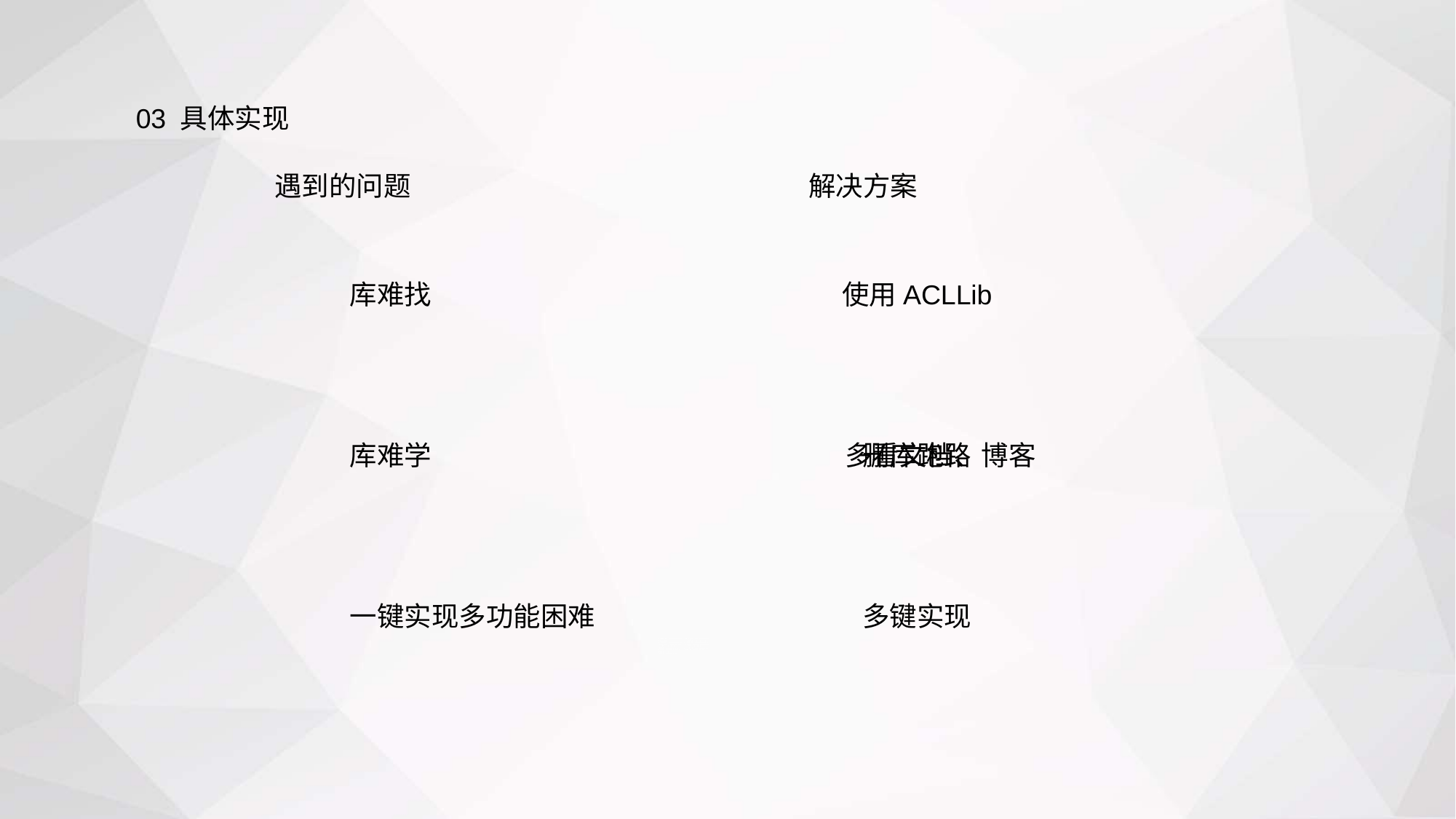

03 具体实现
遇到的问题
解决方案
库难找
使用ACLLib
库难学
多看文档、博客
删库跑路
一键实现多功能困难
多键实现